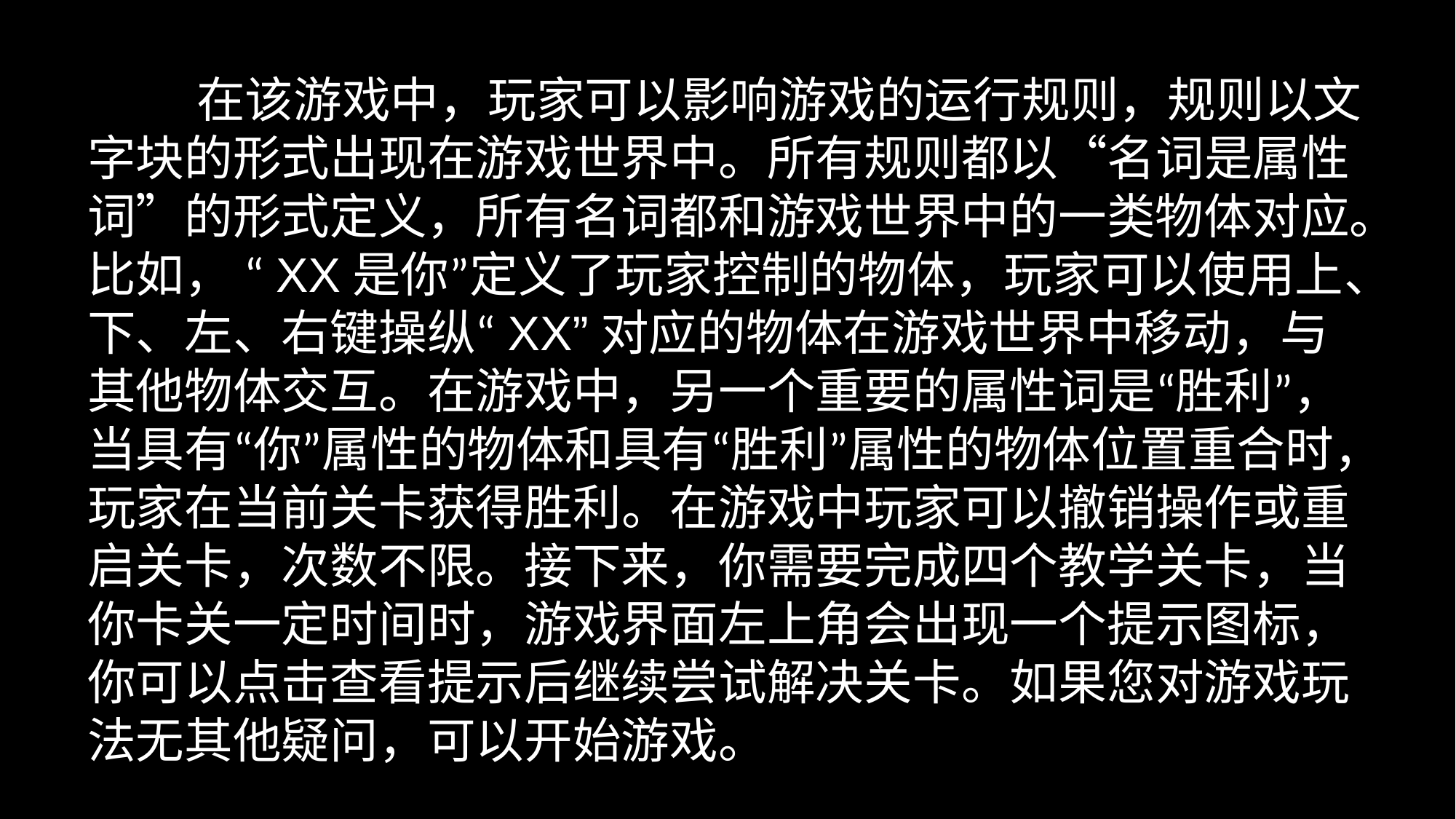

在该游戏中，玩家可以影响游戏的运行规则，规则以文字块的形式出现在游戏世界中。所有规则都以“名词是属性词”的形式定义，所有名词都和游戏世界中的一类物体对应。比如， “XX是你”定义了玩家控制的物体，玩家可以使用上、下、左、右键操纵“XX”对应的物体在游戏世界中移动，与其他物体交互。在游戏中，另一个重要的属性词是“胜利”，当具有“你”属性的物体和具有“胜利”属性的物体位置重合时，玩家在当前关卡获得胜利。在游戏中玩家可以撤销操作或重启关卡，次数不限。接下来，你需要完成四个教学关卡，当你卡关一定时间时，游戏界面左上角会出现一个提示图标，你可以点击查看提示后继续尝试解决关卡。如果您对游戏玩法无其他疑问，可以开始游戏。